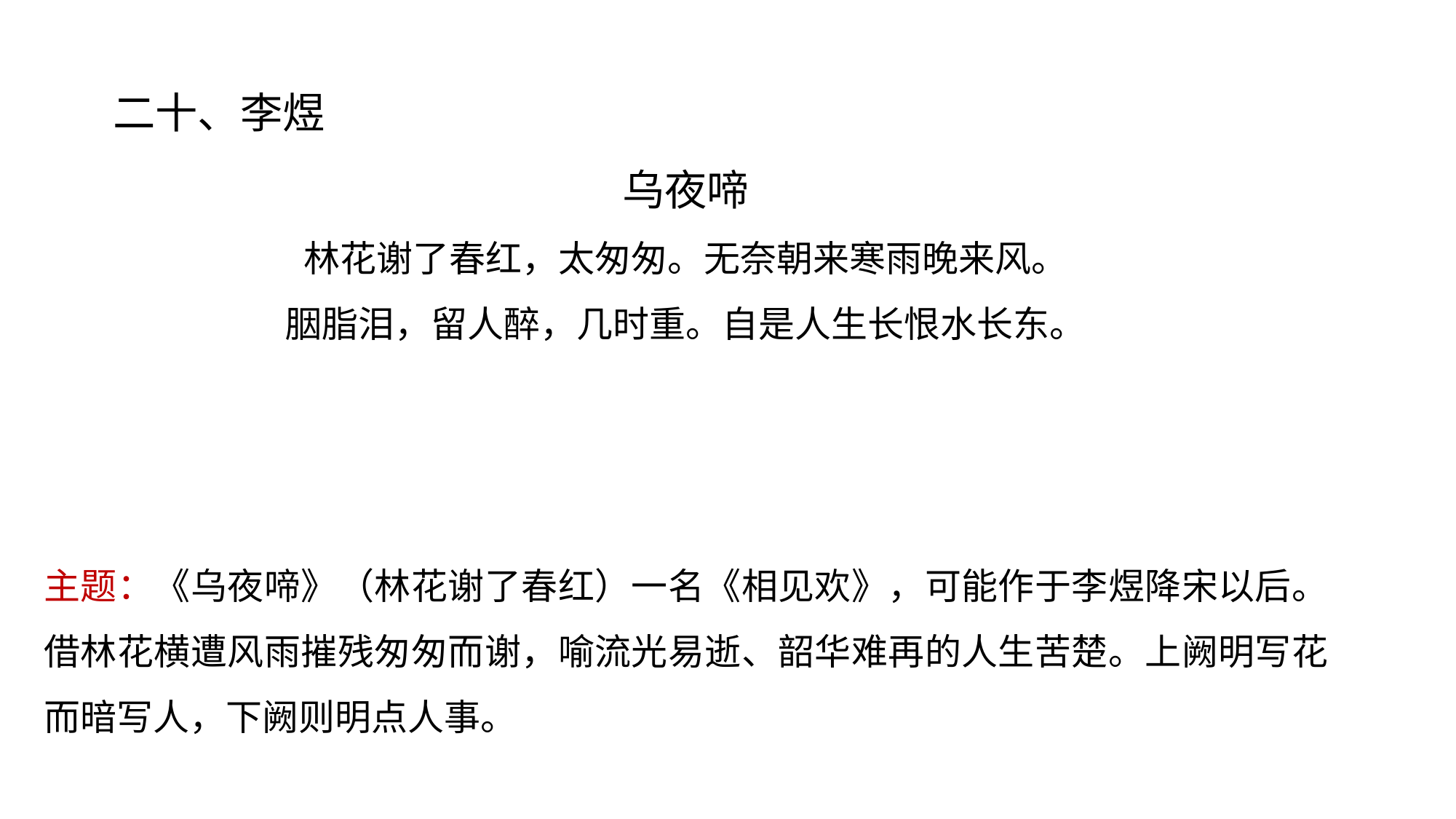

二十、李煜
乌夜啼
林花谢了春红，太匆匆。无奈朝来寒雨晚来风。
胭脂泪，留人醉，几时重。自是人生长恨水长东。

主题：《乌夜啼》（林花谢了春红）一名《相见欢》，可能作于李煜降宋以后。借林花横遭风雨摧残匆匆而谢，喻流光易逝、韶华难再的人生苦楚。上阙明写花而暗写人，下阙则明点人事。